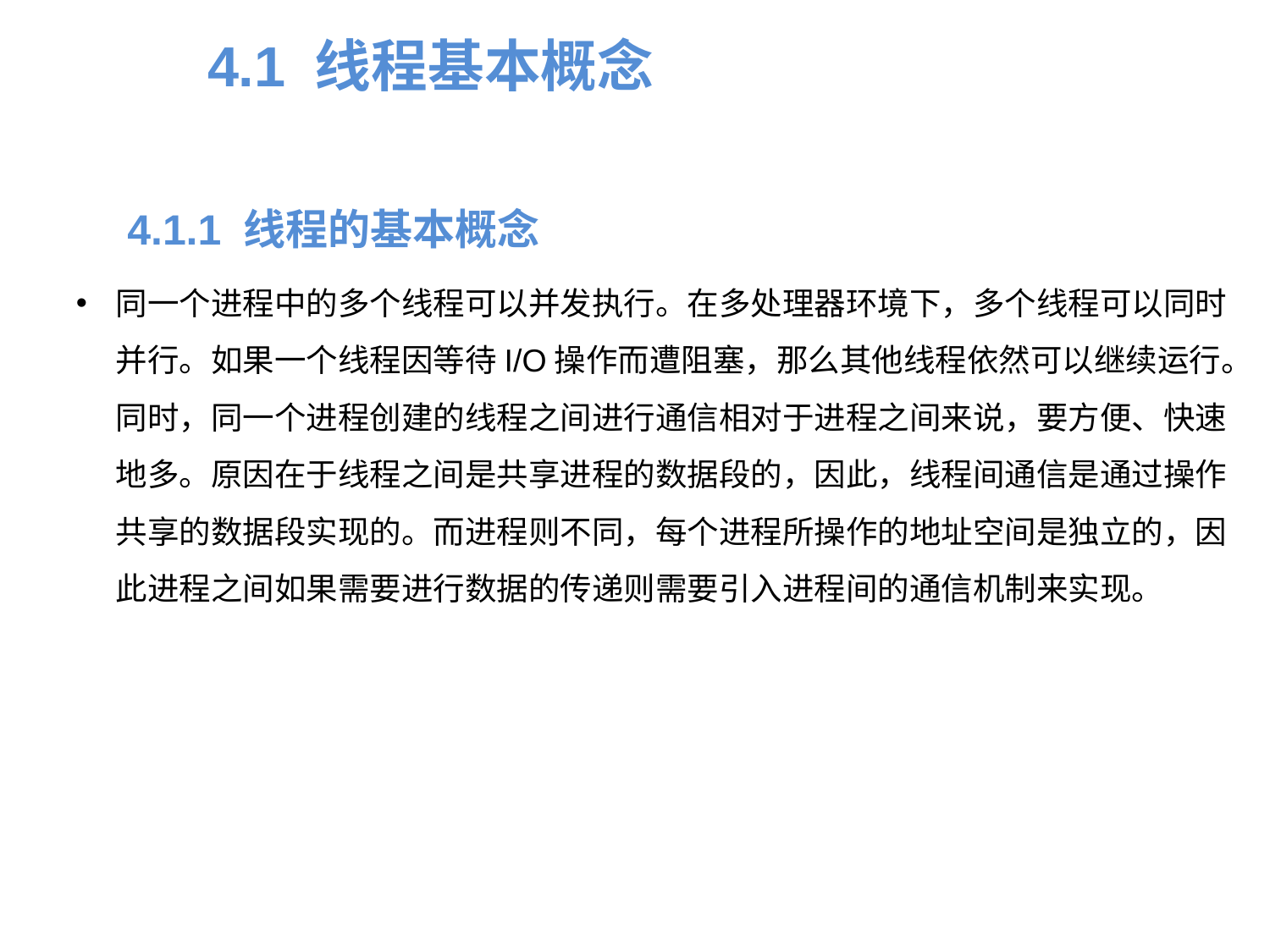

4.1 线程基本概念
4.1.1 线程的基本概念
同一个进程中的多个线程可以并发执行。在多处理器环境下，多个线程可以同时并行。如果一个线程因等待I/O操作而遭阻塞，那么其他线程依然可以继续运行。同时，同一个进程创建的线程之间进行通信相对于进程之间来说，要方便、快速地多。原因在于线程之间是共享进程的数据段的，因此，线程间通信是通过操作共享的数据段实现的。而进程则不同，每个进程所操作的地址空间是独立的，因此进程之间如果需要进行数据的传递则需要引入进程间的通信机制来实现。